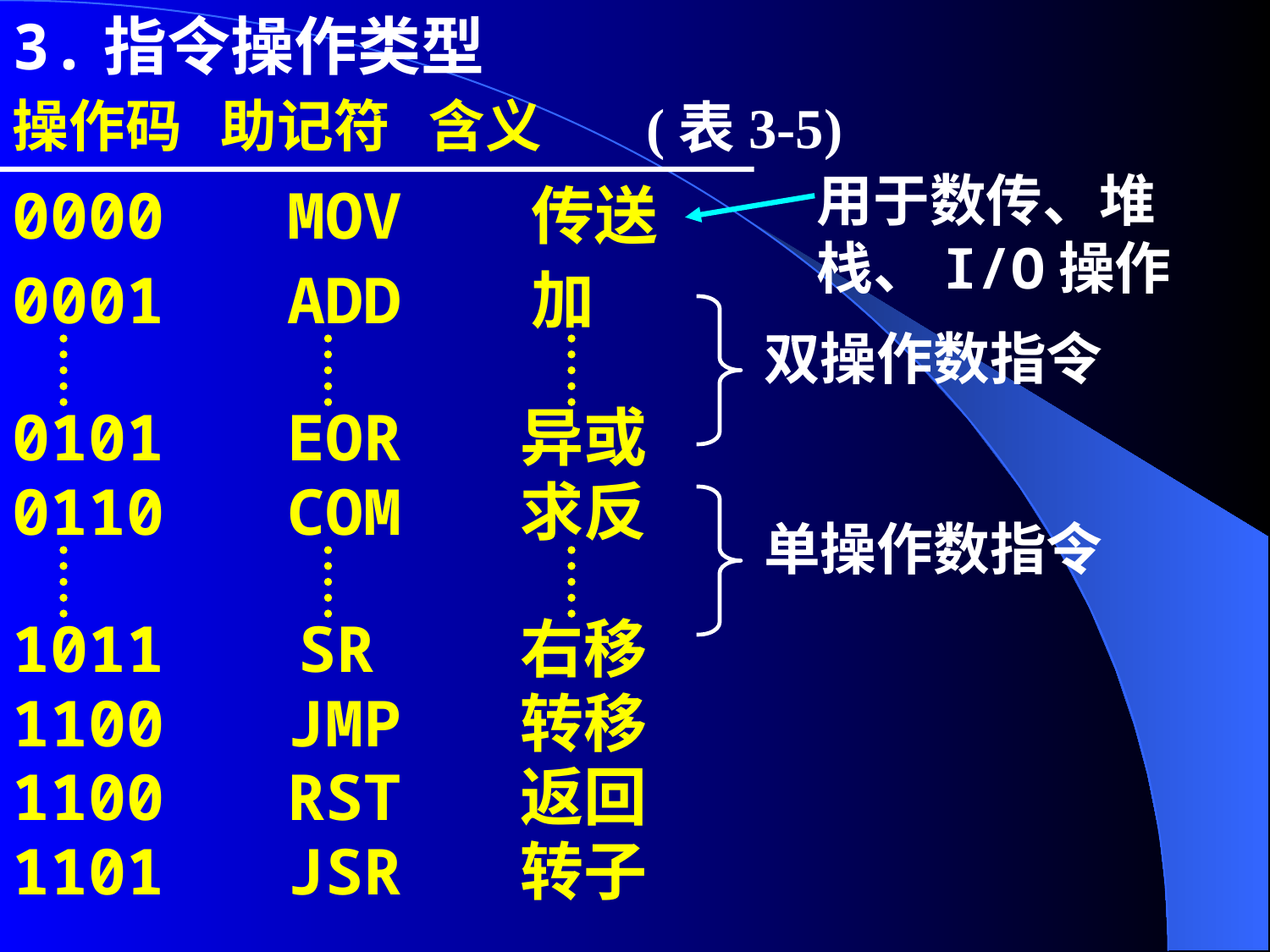

3.指令操作类型
操作码   助记符   含义
(表3-5)
用于数传、堆栈、I/O操作

0000
MOV
传送

0001
ADD
加

双操作数指令

0101
EOR
异或
0110
COM
求反

单操作数指令

1011
SR
右移
1100
JMP
转移
1100
RST
返回
1101
JSR
转子